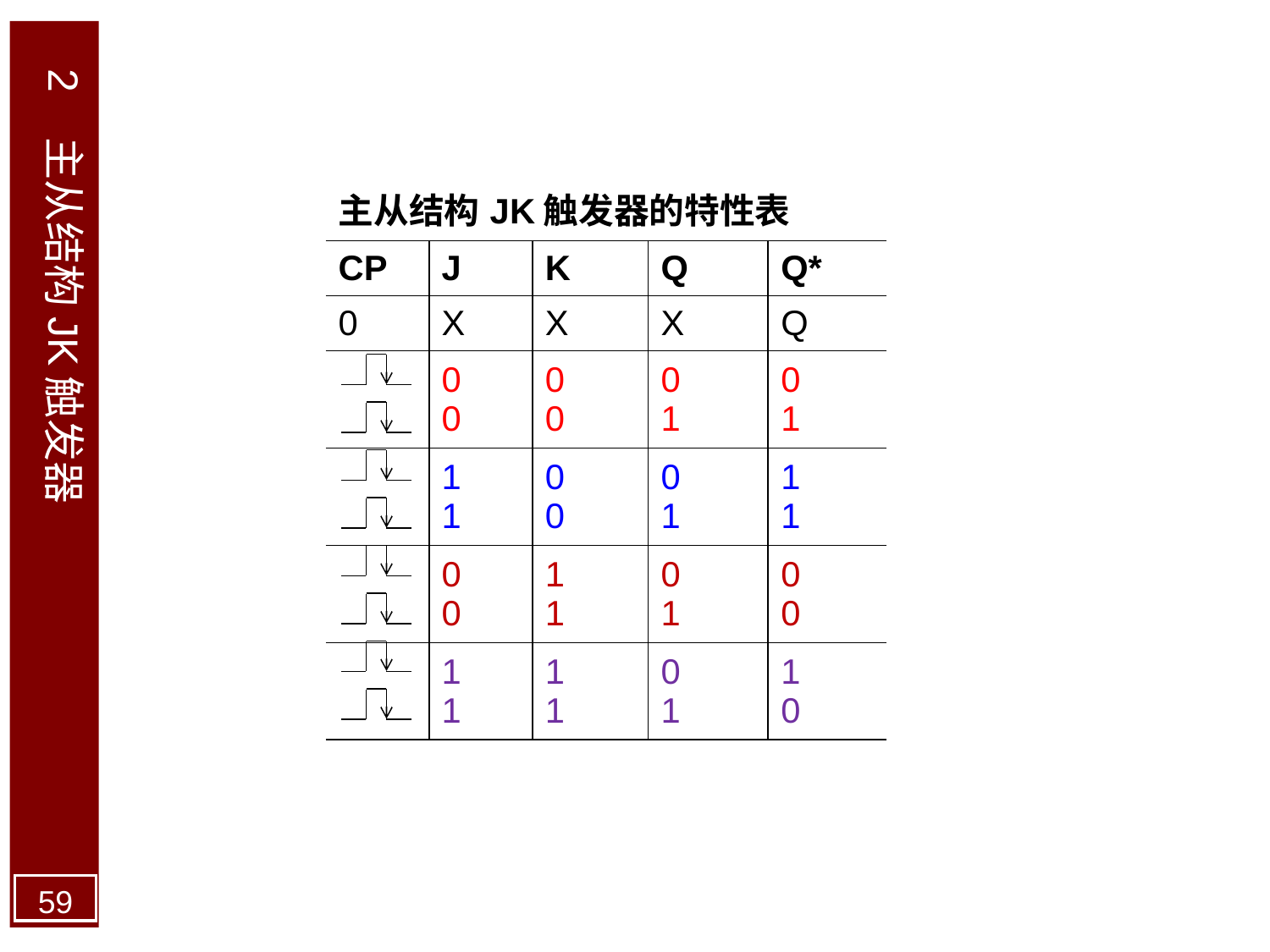

2   主从结构JK触发器
| 主从结构JK触发器的特性表 |  |  |  |  |
| --- | --- | --- | --- | --- |
| CP | J | K | Q | Q\* |
| 0 | X | X | X | Q |
|  | 0 0 | 0 0 | 0 1 | 0 1 |
|  | 1 1 | 0 0 | 0 1 | 1 1 |
|  | 0 0 | 1 1 | 0 1 | 0 0 |
|  | 1 1 | 1 1 | 0 1 | 1 0 |
59